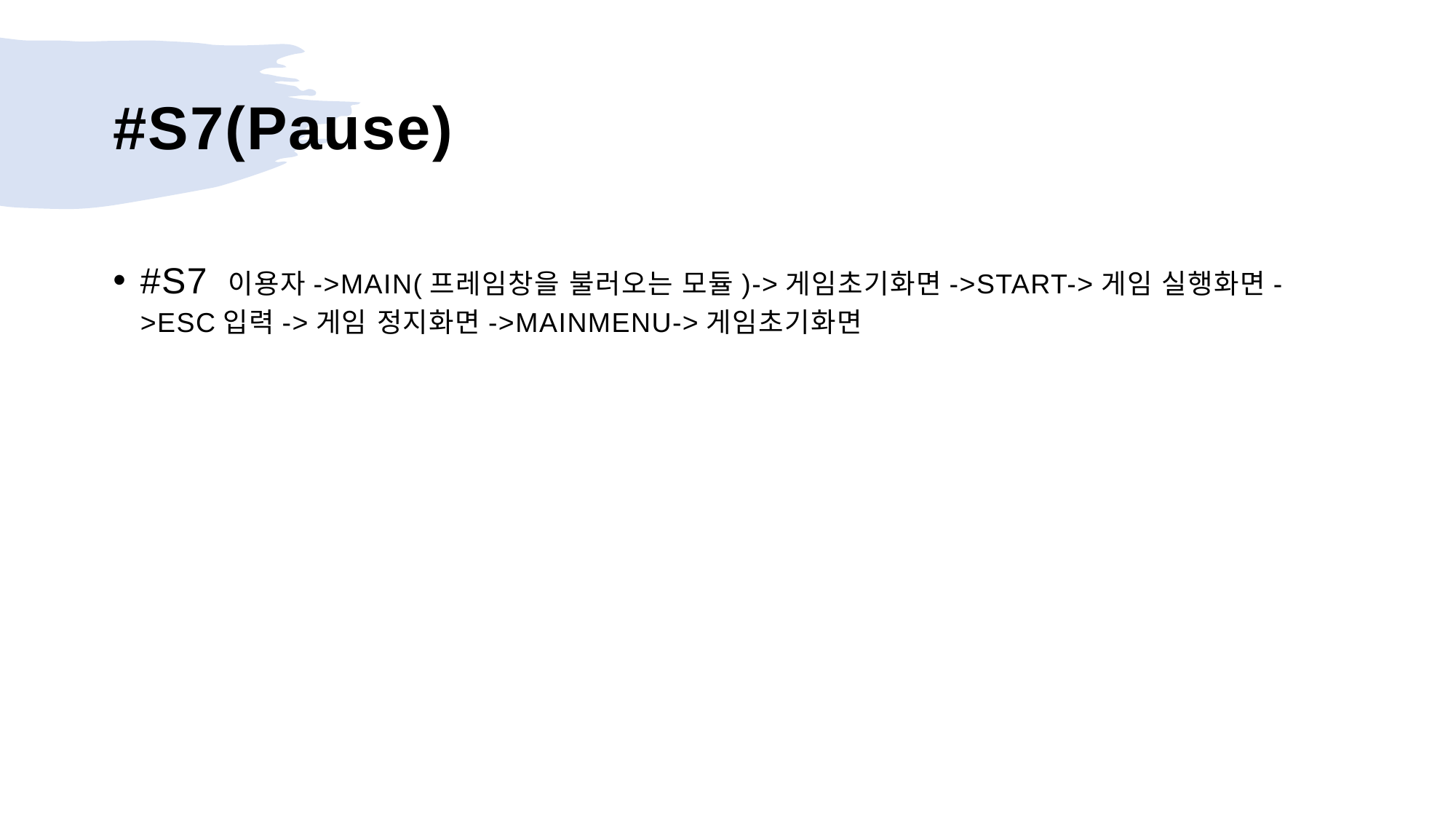

# #S7(Pause)
#S7 이용자->MAIN(프레임창을 불러오는 모듈)->게임초기화면->START->게임 실행화면->ESC입력->게임 정지화면->MAINMENU->게임초기화면